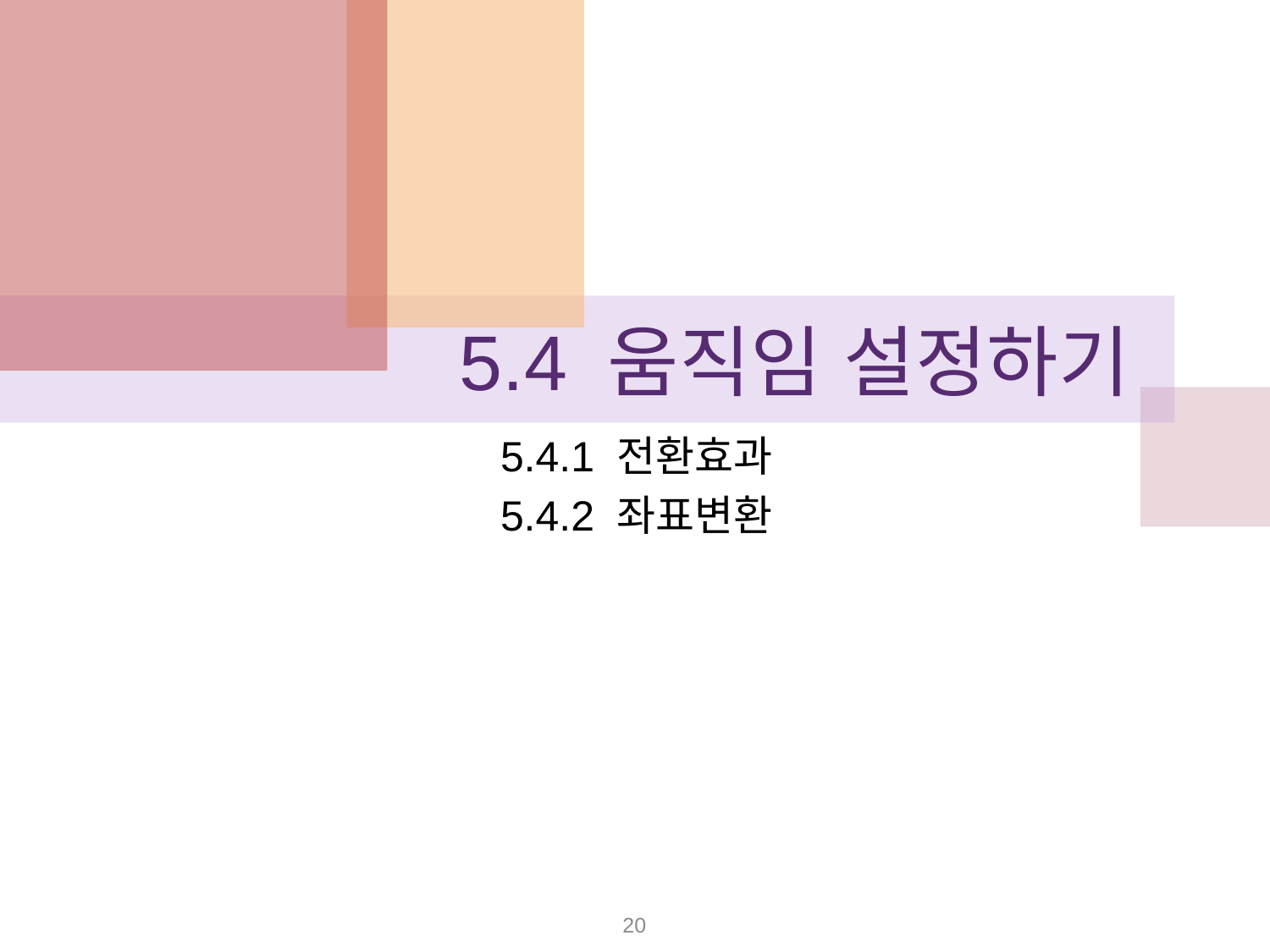

# 5.4 움직임 설정하기
5.4.1 전환효과
5.4.2 좌표변환
20